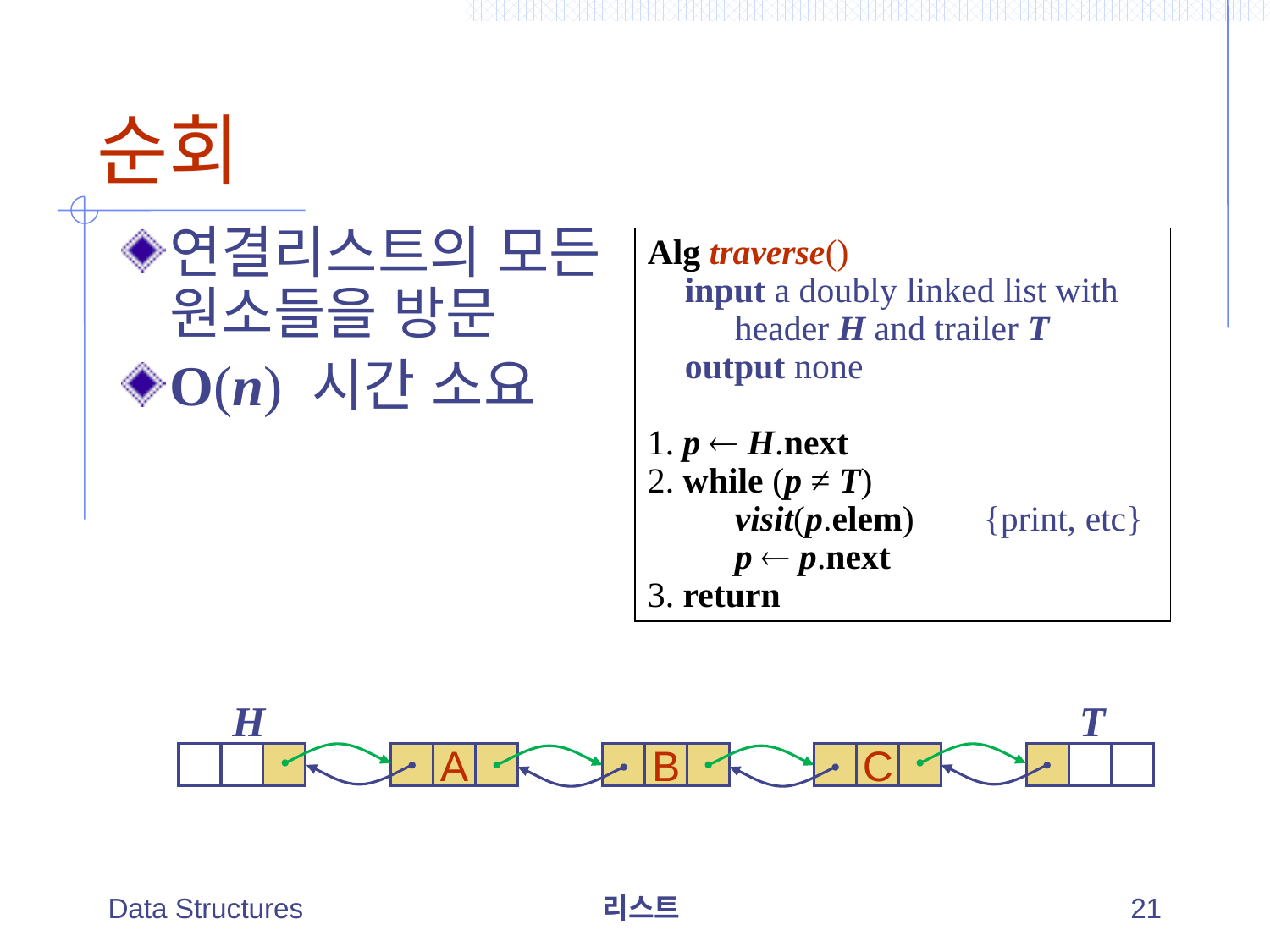

# 순회
연결리스트의 모든 원소들을 방문
O(n) 시간 소요
Alg traverse()
	input a doubly linked list with 			header H and trailer T
	output none

1. p ← H.next
2. while (p ≠ T)
		visit(p.elem)		{print, etc}
		p ← p.next
3. return
H
T

A

B

C

Data Structures
리스트
21